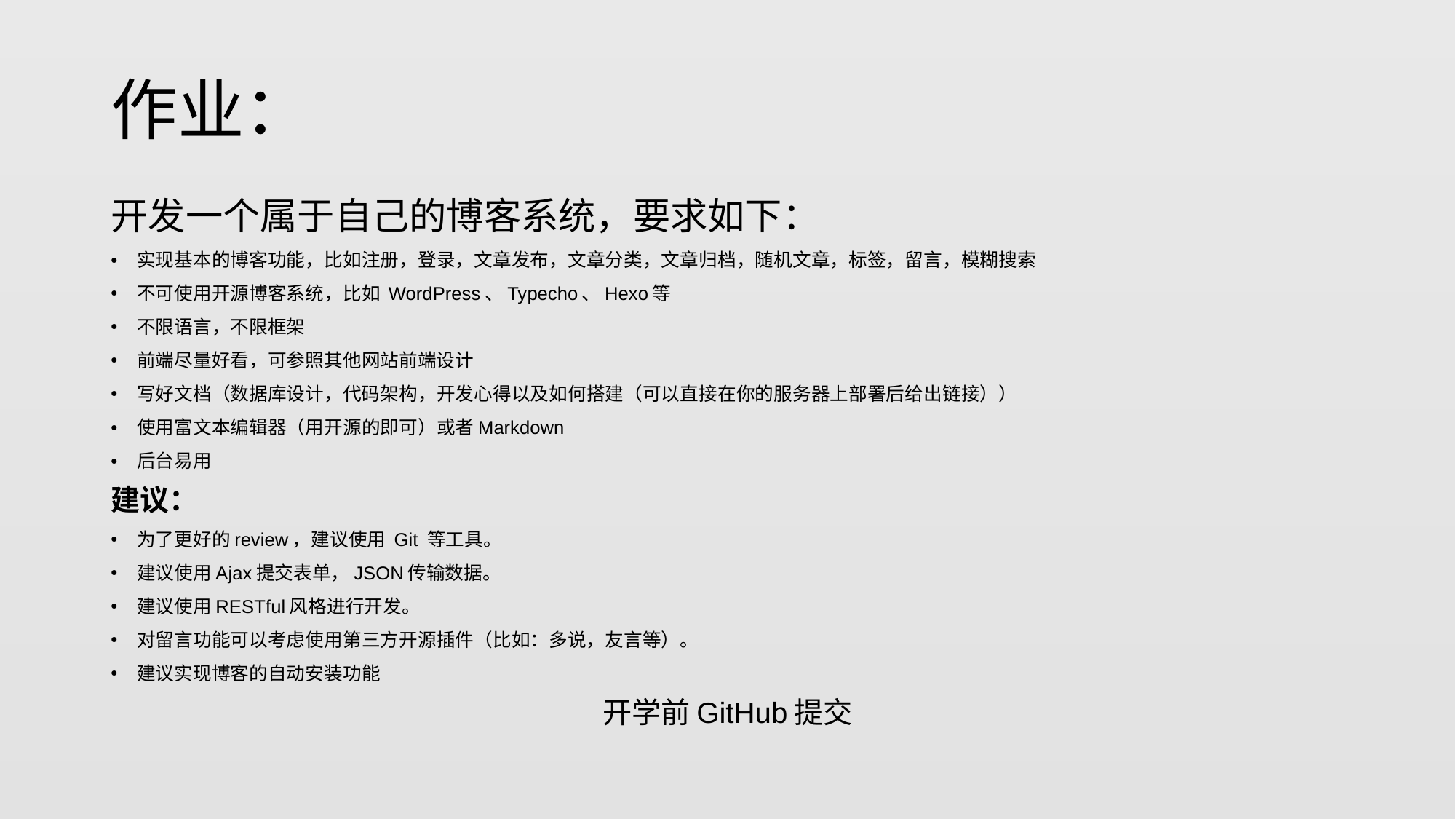

# 作业：
开发一个属于自己的博客系统，要求如下：
实现基本的博客功能，比如注册，登录，文章发布，文章分类，文章归档，随机文章，标签，留言，模糊搜索
不可使用开源博客系统，比如 WordPress、Typecho、Hexo等
不限语言，不限框架
前端尽量好看，可参照其他网站前端设计
写好文档（数据库设计，代码架构，开发心得以及如何搭建（可以直接在你的服务器上部署后给出链接））
使用富文本编辑器（用开源的即可）或者Markdown
后台易用
建议：
为了更好的review，建议使用 Git 等工具。
建议使用Ajax提交表单，JSON传输数据。
建议使用RESTful风格进行开发。
对留言功能可以考虑使用第三方开源插件（比如：多说，友言等）。
建议实现博客的自动安装功能
开学前GitHub提交